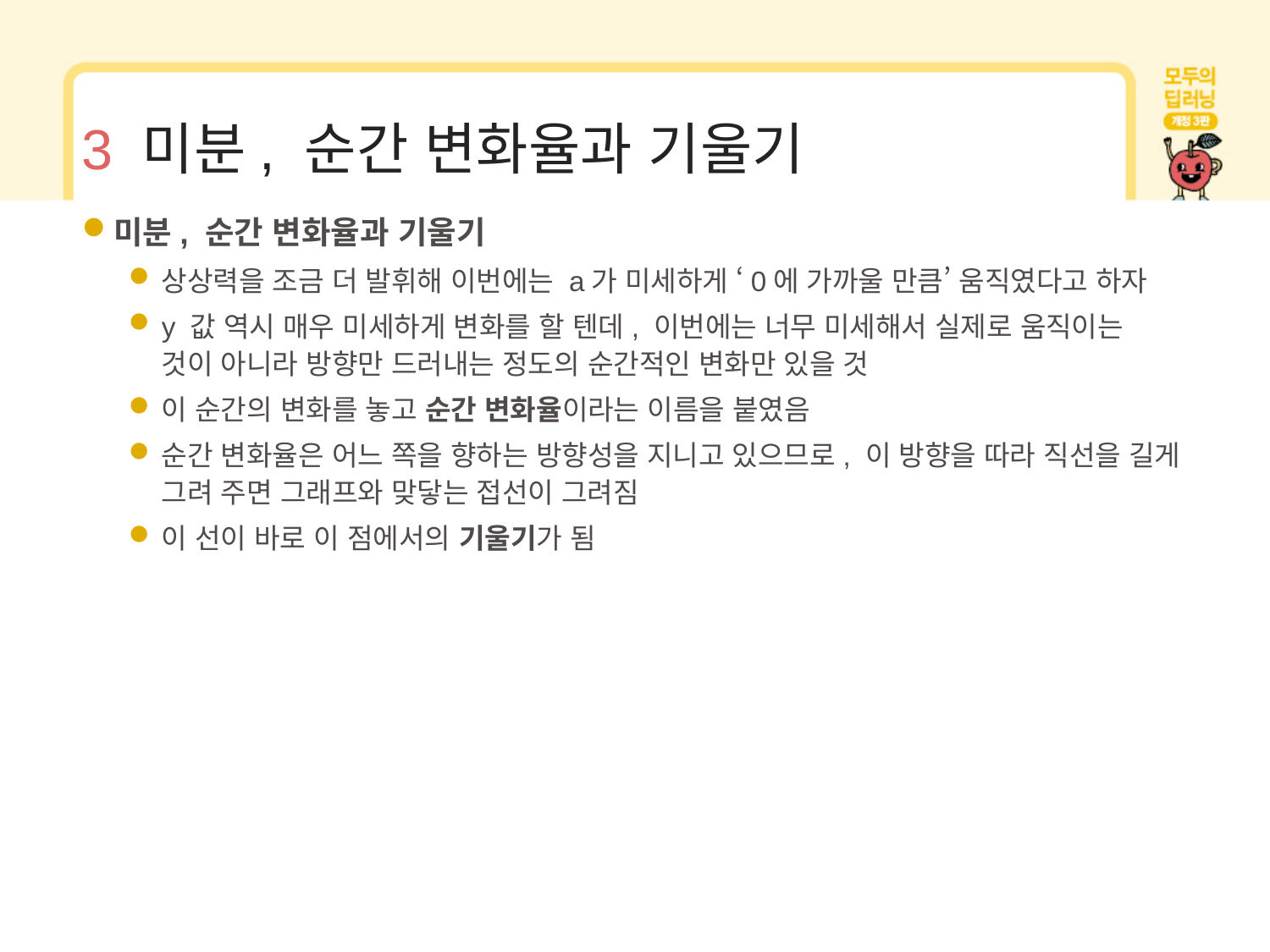

# 3 미분, 순간 변화율과 기울기
미분, 순간 변화율과 기울기
상상력을 조금 더 발휘해 이번에는 a가 미세하게 ‘0에 가까울 만큼’ 움직였다고 하자
y 값 역시 매우 미세하게 변화를 할 텐데, 이번에는 너무 미세해서 실제로 움직이는 것이 아니라 방향만 드러내는 정도의 순간적인 변화만 있을 것
이 순간의 변화를 놓고 순간 변화율이라는 이름을 붙였음
순간 변화율은 어느 쪽을 향하는 방향성을 지니고 있으므로, 이 방향을 따라 직선을 길게 그려 주면 그래프와 맞닿는 접선이 그려짐
이 선이 바로 이 점에서의 기울기가 됨